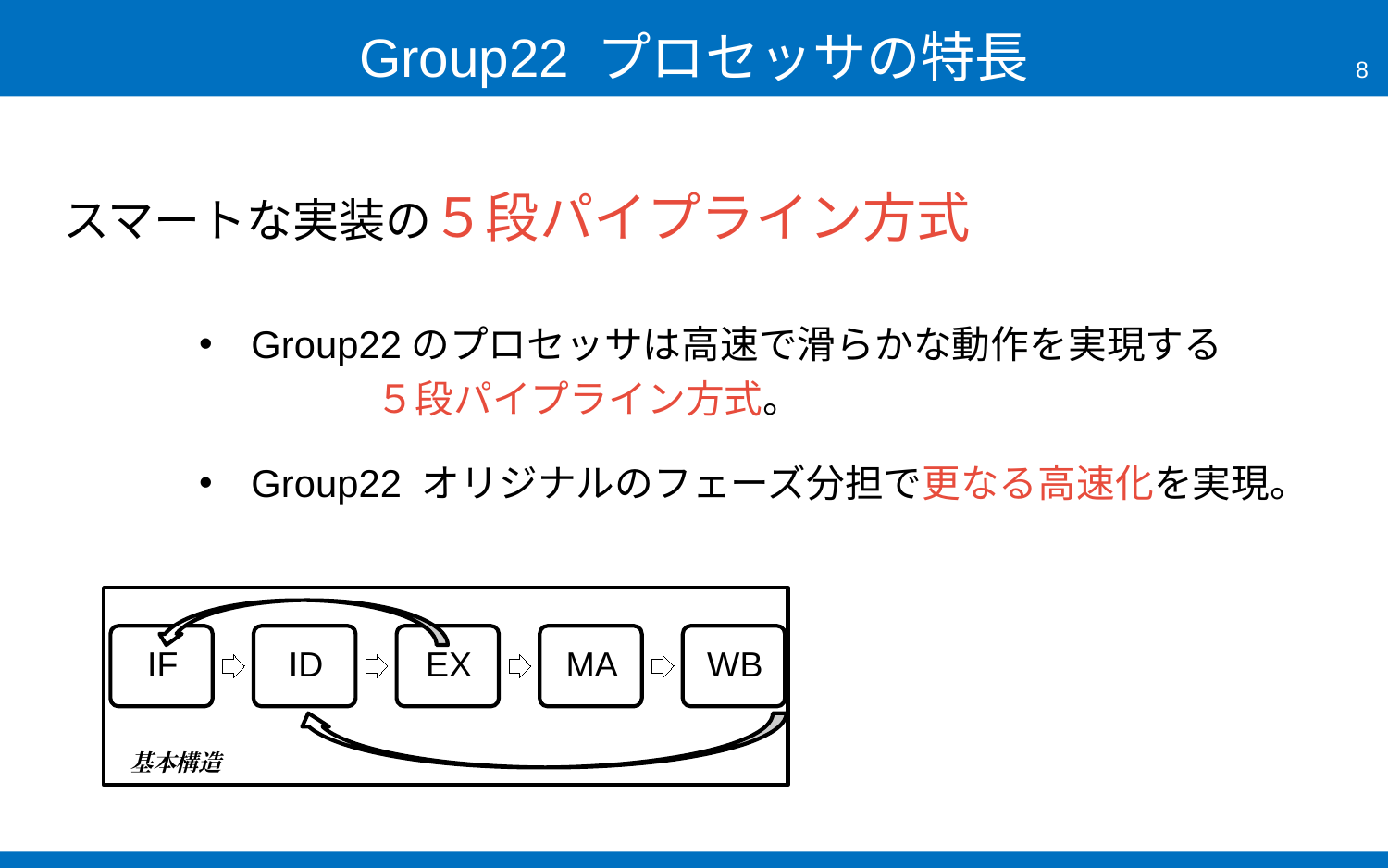

# Group22 プロセッサの特長

スマートな実装の５段パイプライン方式

Group22のプロセッサは高速で滑らかな動作を実現する
	　５段パイプライン方式。

Group22 オリジナルのフェーズ分担で更なる高速化を実現。
IF

ID

EX

MA

WB

基本構造